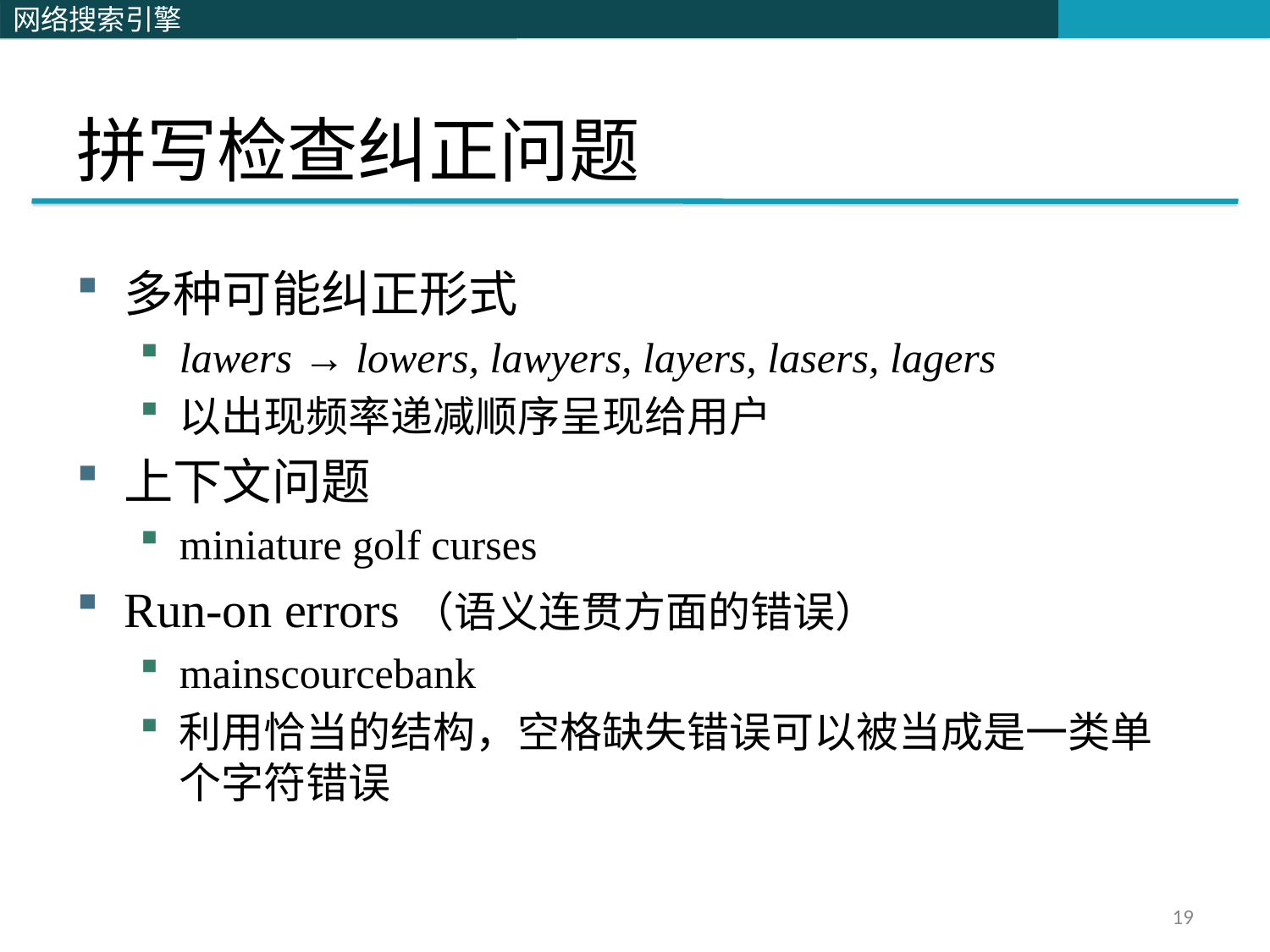

# 拼写检查纠正问题
多种可能纠正形式
lawers → lowers, lawyers, layers, lasers, lagers
以出现频率递减顺序呈现给用户
上下文问题
miniature golf curses
Run-on errors（语义连贯方面的错误）
mainscourcebank
利用恰当的结构，空格缺失错误可以被当成是一类单个字符错误

19